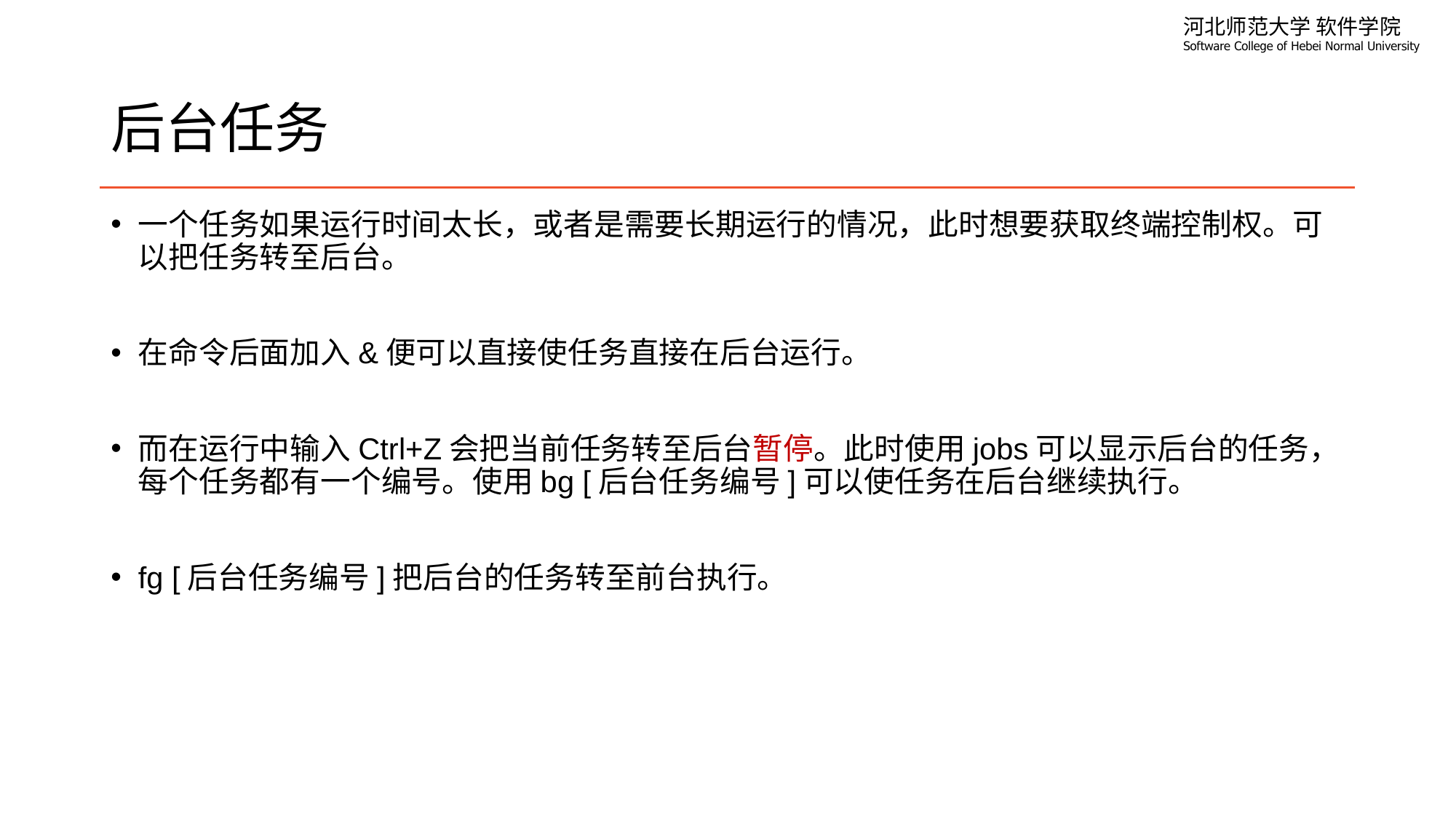

# 后台任务
一个任务如果运行时间太长，或者是需要长期运行的情况，此时想要获取终端控制权。可以把任务转至后台。

在命令后面加入&便可以直接使任务直接在后台运行。

而在运行中输入Ctrl+Z会把当前任务转至后台暂停。此时使用jobs可以显示后台的任务，每个任务都有一个编号。使用bg [后台任务编号]可以使任务在后台继续执行。

fg [后台任务编号]把后台的任务转至前台执行。